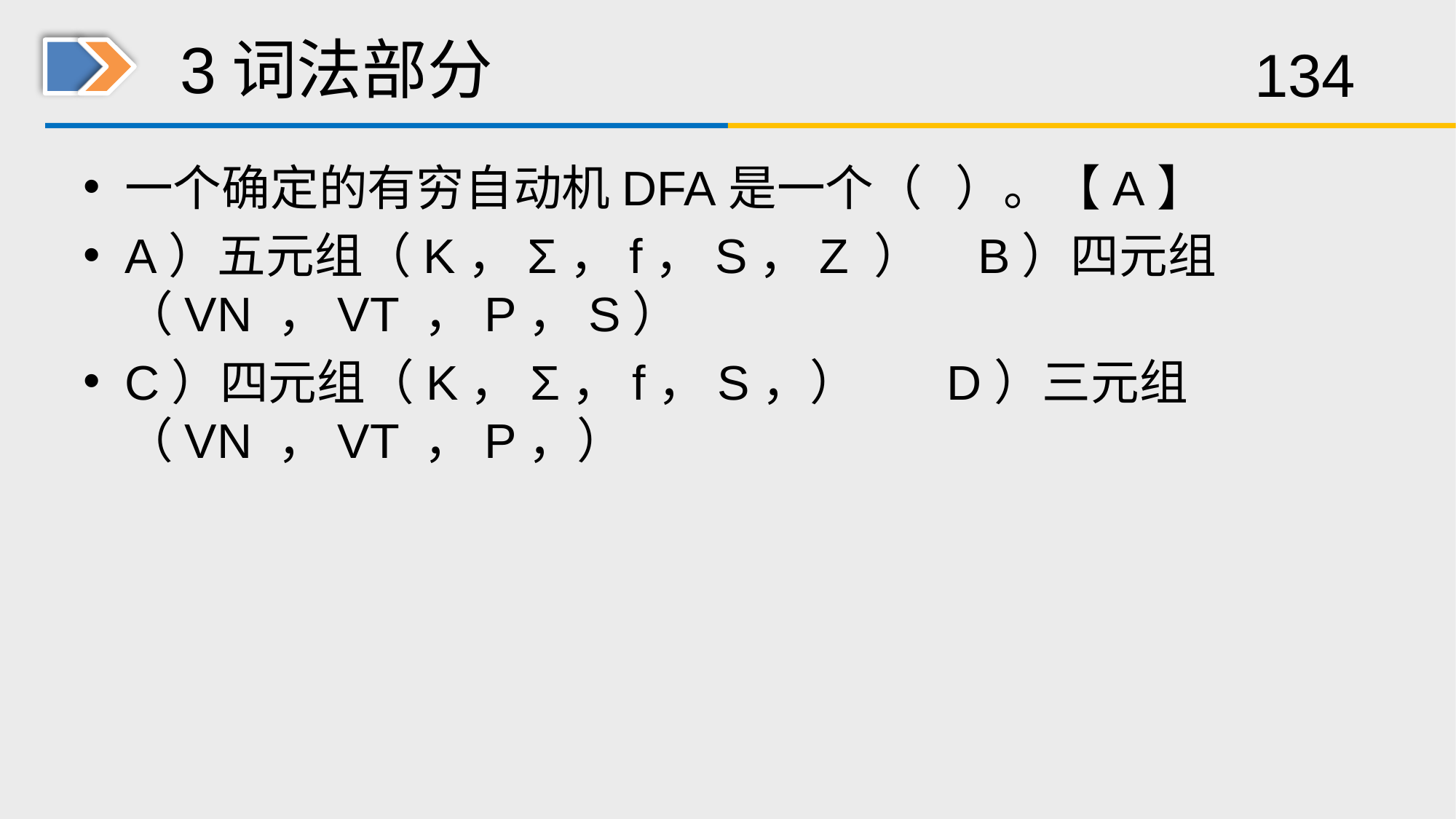

# 3词法部分
134
一个确定的有穷自动机DFA是一个（   ）。【A】
A）五元组（K，Σ，f，S，Z ）    B）四元组（VN ，VT ，P，S）
C）四元组（K，Σ，f，S，）       D）三元组（VN ，VT ，P，）